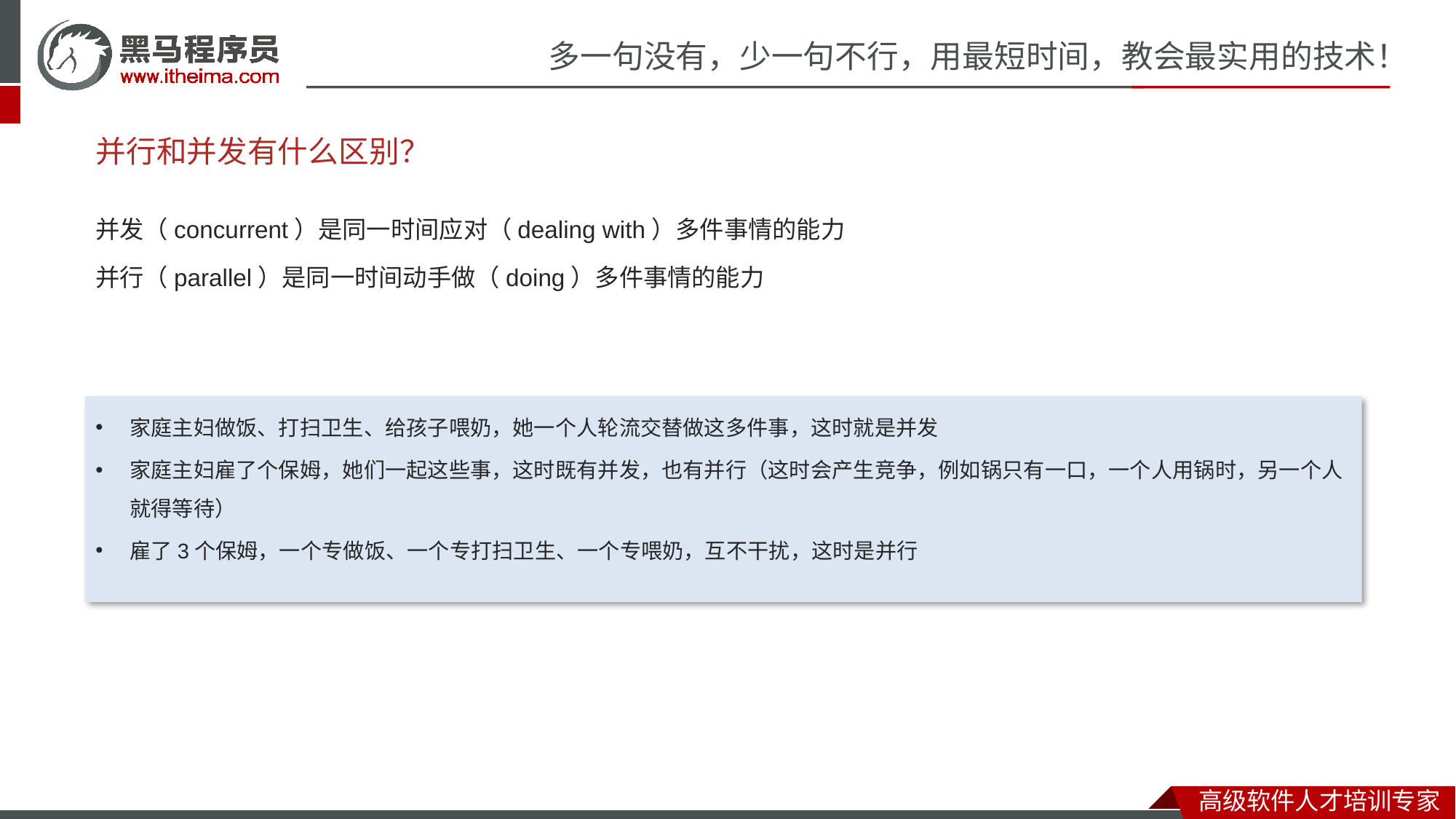

# 并行和并发有什么区别？
并发（concurrent）是同一时间应对（dealing with）多件事情的能力
并行（parallel）是同一时间动手做（doing）多件事情的能力
家庭主妇做饭、打扫卫生、给孩子喂奶，她一个人轮流交替做这多件事，这时就是并发
家庭主妇雇了个保姆，她们一起这些事，这时既有并发，也有并行（这时会产生竞争，例如锅只有一口，一个人用锅时，另一个人就得等待）
雇了3个保姆，一个专做饭、一个专打扫卫生、一个专喂奶，互不干扰，这时是并行